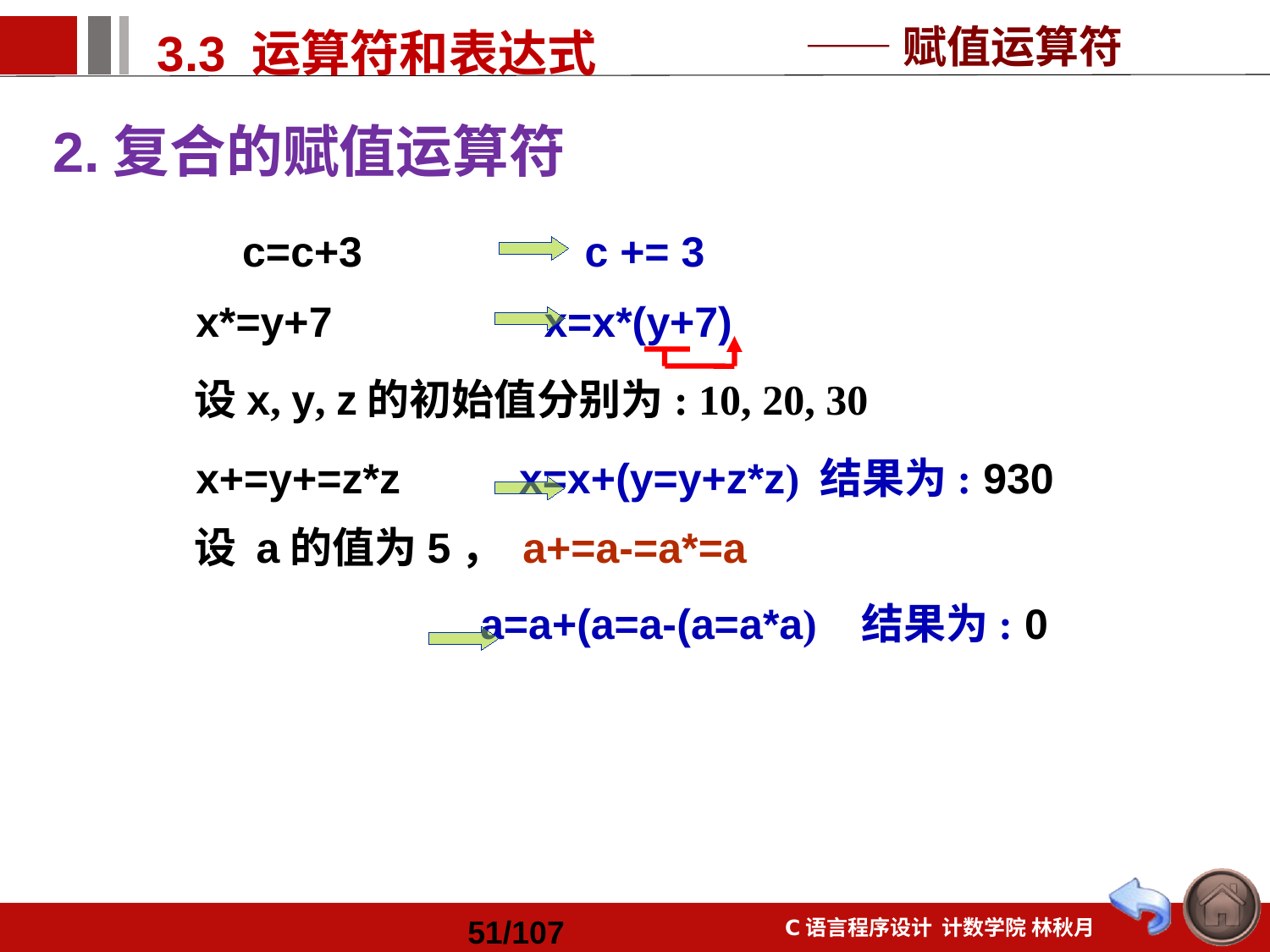

——赋值运算符
2.复合的赋值运算符
          c=c+3                     c += 3
     x*=y+7                    x=x*(y+7)
     设x, y, z的初始值分别为: 10, 20, 30
     x+=y+=z*z          x=x+(y=y+z*z) 结果为: 930
     设 a的值为5， a+=a-=a*=a
                             a=a+(a=a-(a=a*a)   结果为: 0